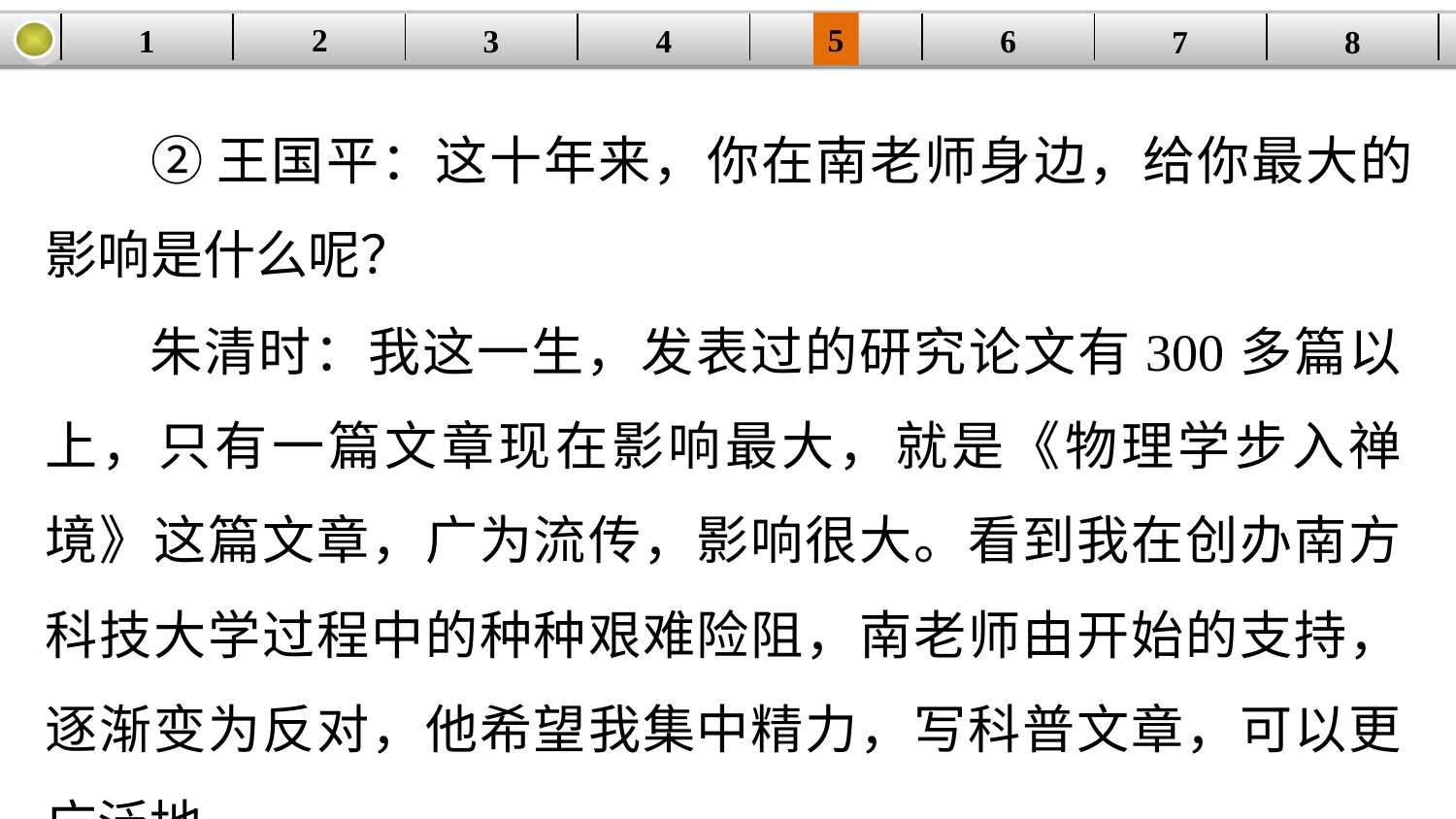

5
2
1
4
6
|  |  |  |  |  |  |  |  |
| --- | --- | --- | --- | --- | --- | --- | --- |
3
8
7

②王国平：这十年来，你在南老师身边，给你最大的影响是什么呢？
朱清时：我这一生，发表过的研究论文有300多篇以上，只有一篇文章现在影响最大，就是《物理学步入禅境》这篇文章，广为流传，影响很大。看到我在创办南方科技大学过程中的种种艰难险阻，南老师由开始的支持，逐渐变为反对，他希望我集中精力，写科普文章，可以更广泛地